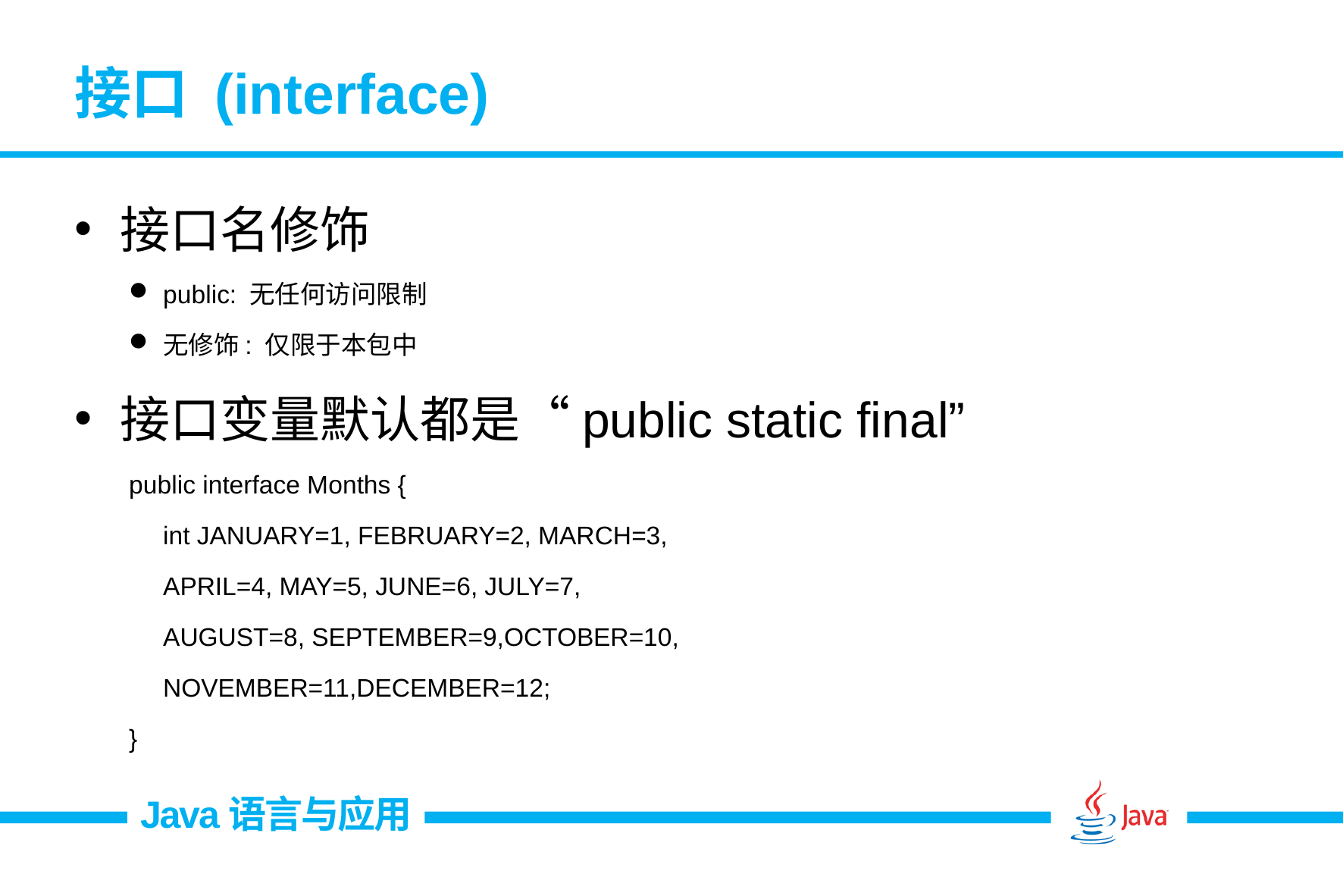

# 接口 (interface)
接口名修饰
public: 无任何访问限制
无修饰: 仅限于本包中
接口变量默认都是“public static final”
public interface Months {
	int JANUARY=1, FEBRUARY=2, MARCH=3,
	APRIL=4, MAY=5, JUNE=6, JULY=7,
	AUGUST=8, SEPTEMBER=9,OCTOBER=10,
	NOVEMBER=11,DECEMBER=12;
}